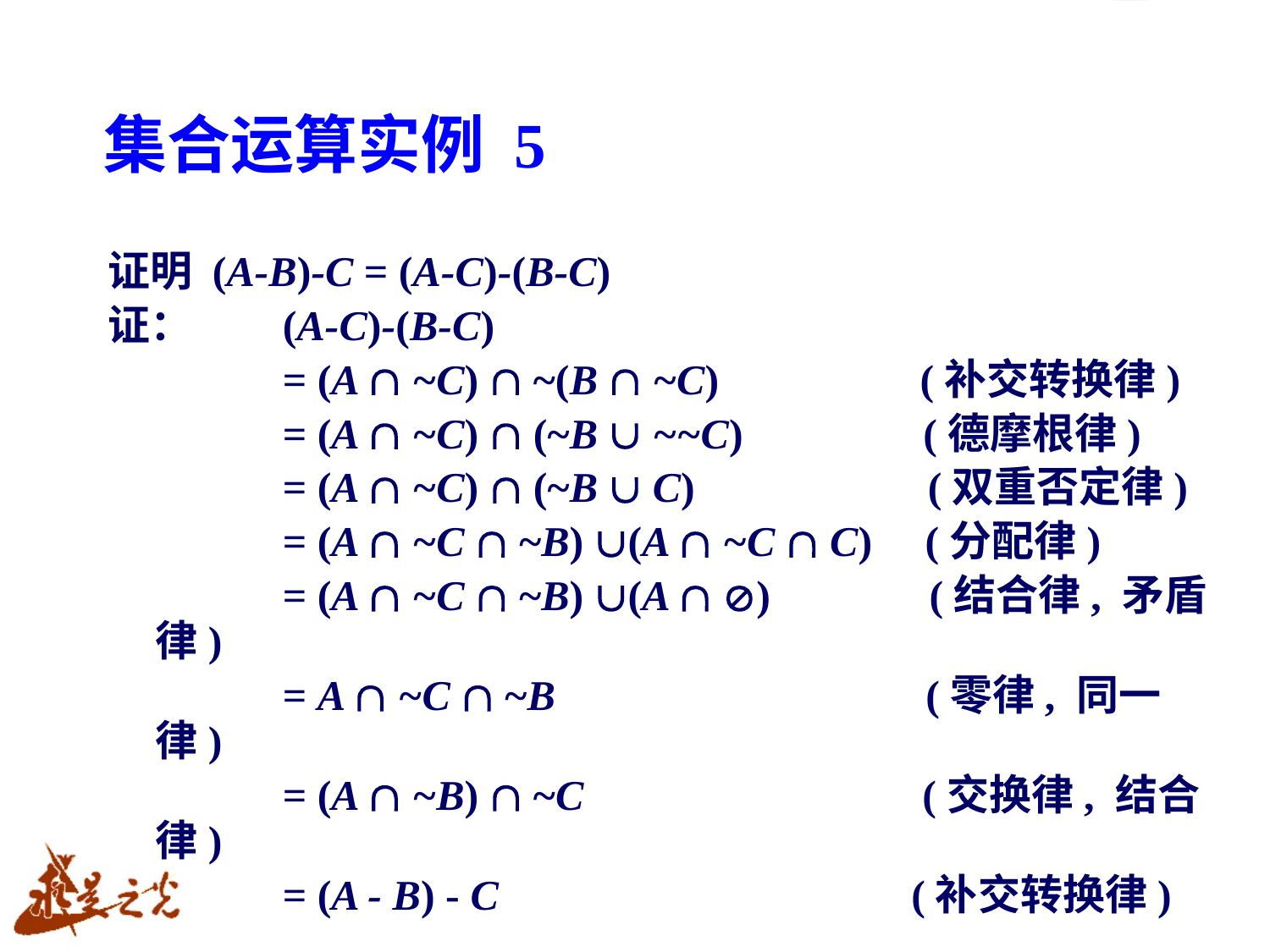

# 集合运算实例 5
证明 (A-B)-C = (A-C)-(B-C)
证：	(A-C)-(B-C)
    		= (A ∩ ~C) ∩ ~(B ∩ ~C)                   (补交转换律)
    		= (A ∩ ~C) ∩ (~B ∪ ~~C)                 (德摩根律)
     	= (A ∩ ~C) ∩ (~B ∪ C)                      (双重否定律)
     	= (A ∩ ~C ∩ ~B) ∪(A ∩ ~C ∩ C)     (分配律)
     	= (A ∩ ~C ∩ ~B) ∪(A ∩ ∅)               (结合律, 矛盾律)
     	= A ∩ ~C ∩ ~B                                   (零律, 同一律)
     	= (A ∩ ~B) ∩ ~C                                (交换律, 结合律)
     	= (A - B) - C                                       (补交转换律)
28